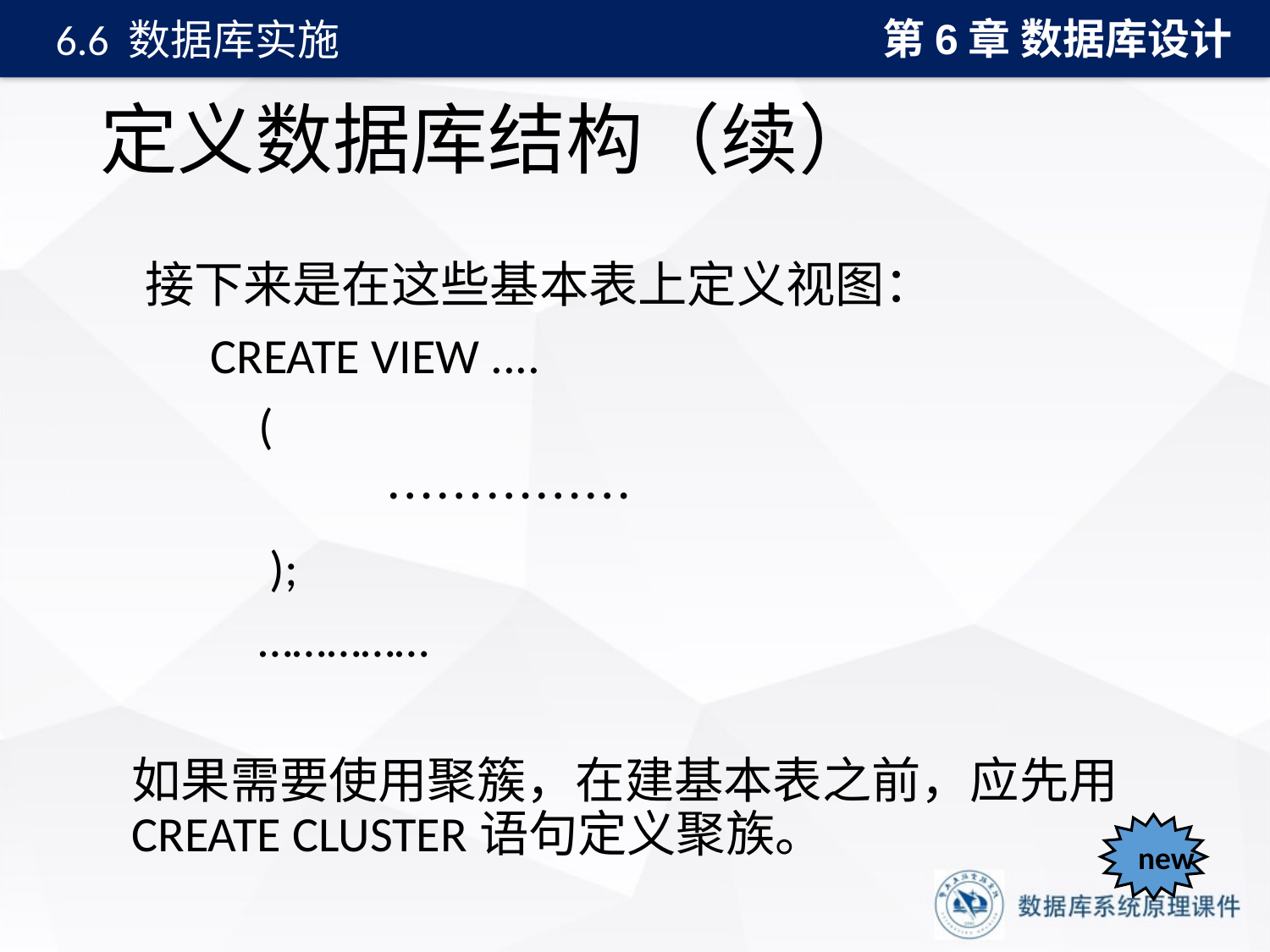

第6章 数据库设计
6.6 数据库实施
# 定义数据库结构（续）
   接下来是在这些基本表上定义视图：
　　CREATE VIEW ....
       	(
     　		……………
      	 );
     	……………

	如果需要使用聚簇，在建基本表之前，应先用CREATE CLUSTER语句定义聚族。
new